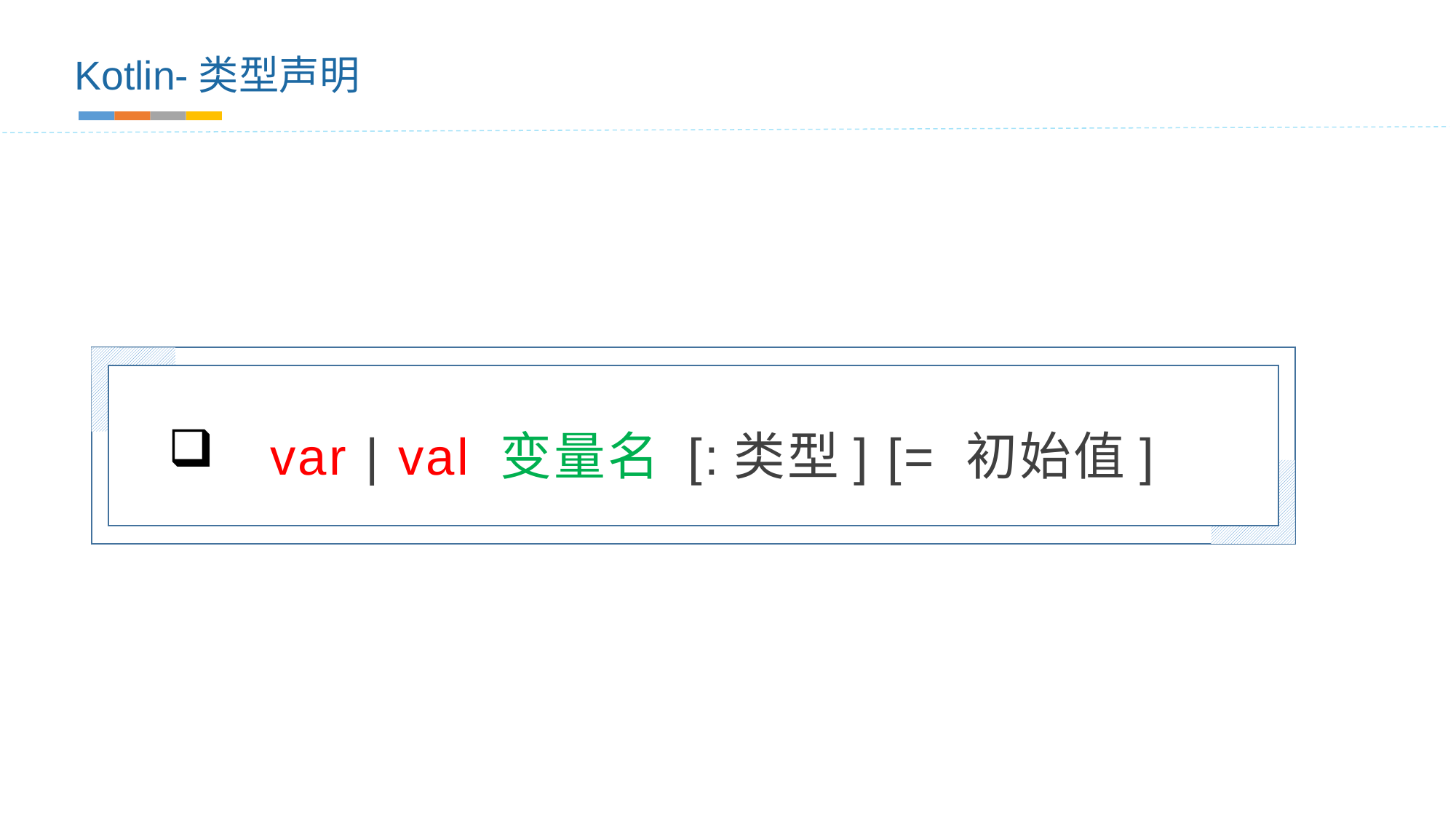

Kotlin-类型声明

 var | val 变量名 [:类型] [= 初始值]